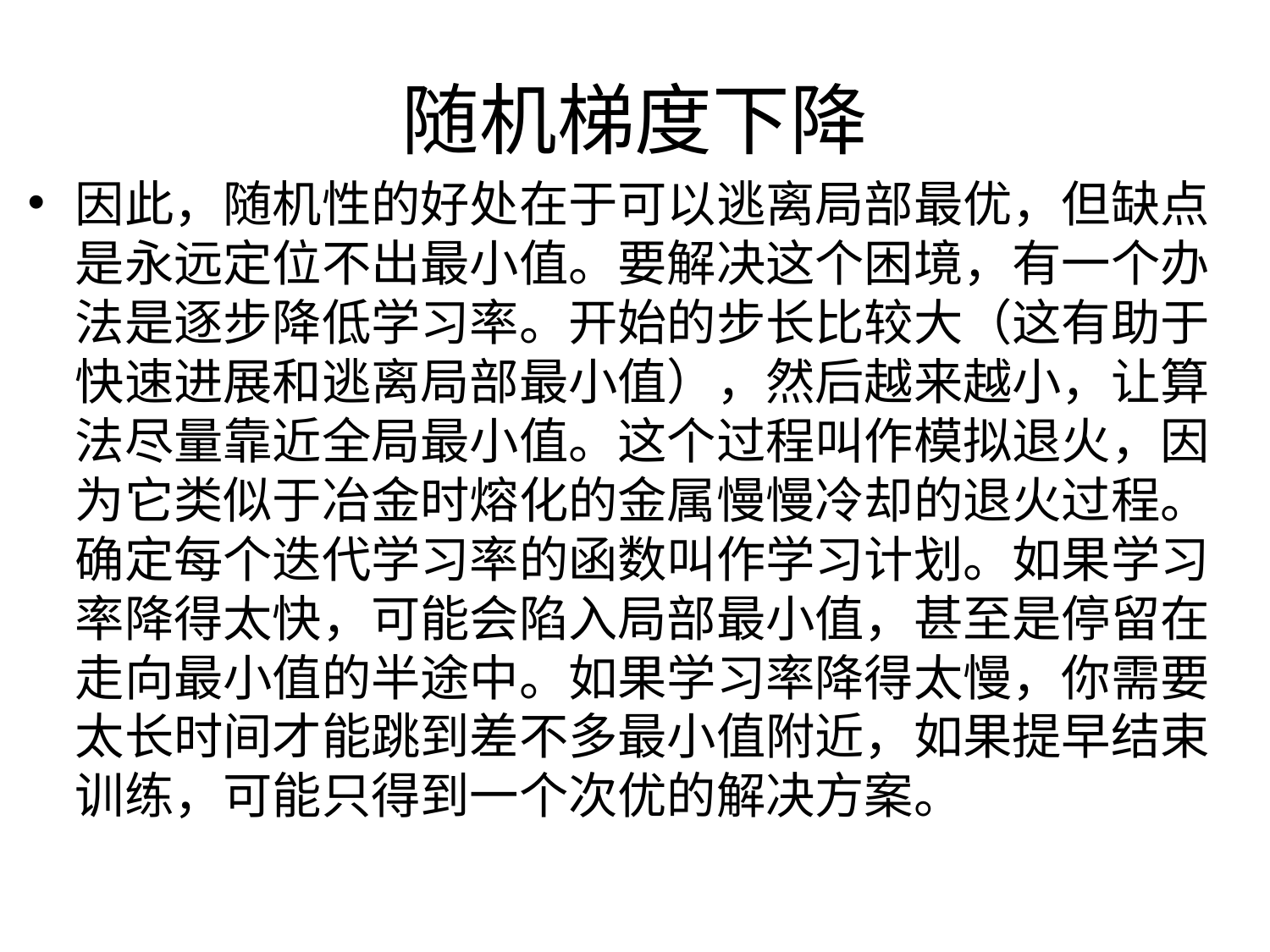

# 随机梯度下降
因此，随机性的好处在于可以逃离局部最优，但缺点是永远定位不出最小值。要解决这个困境，有一个办法是逐步降低学习率。开始的步长比较大（这有助于快速进展和逃离局部最小值），然后越来越小，让算法尽量靠近全局最小值。这个过程叫作模拟退火，因为它类似于冶金时熔化的金属慢慢冷却的退火过程。确定每个迭代学习率的函数叫作学习计划。如果学习率降得太快，可能会陷入局部最小值，甚至是停留在走向最小值的半途中。如果学习率降得太慢，你需要太长时间才能跳到差不多最小值附近，如果提早结束训练，可能只得到一个次优的解决方案。